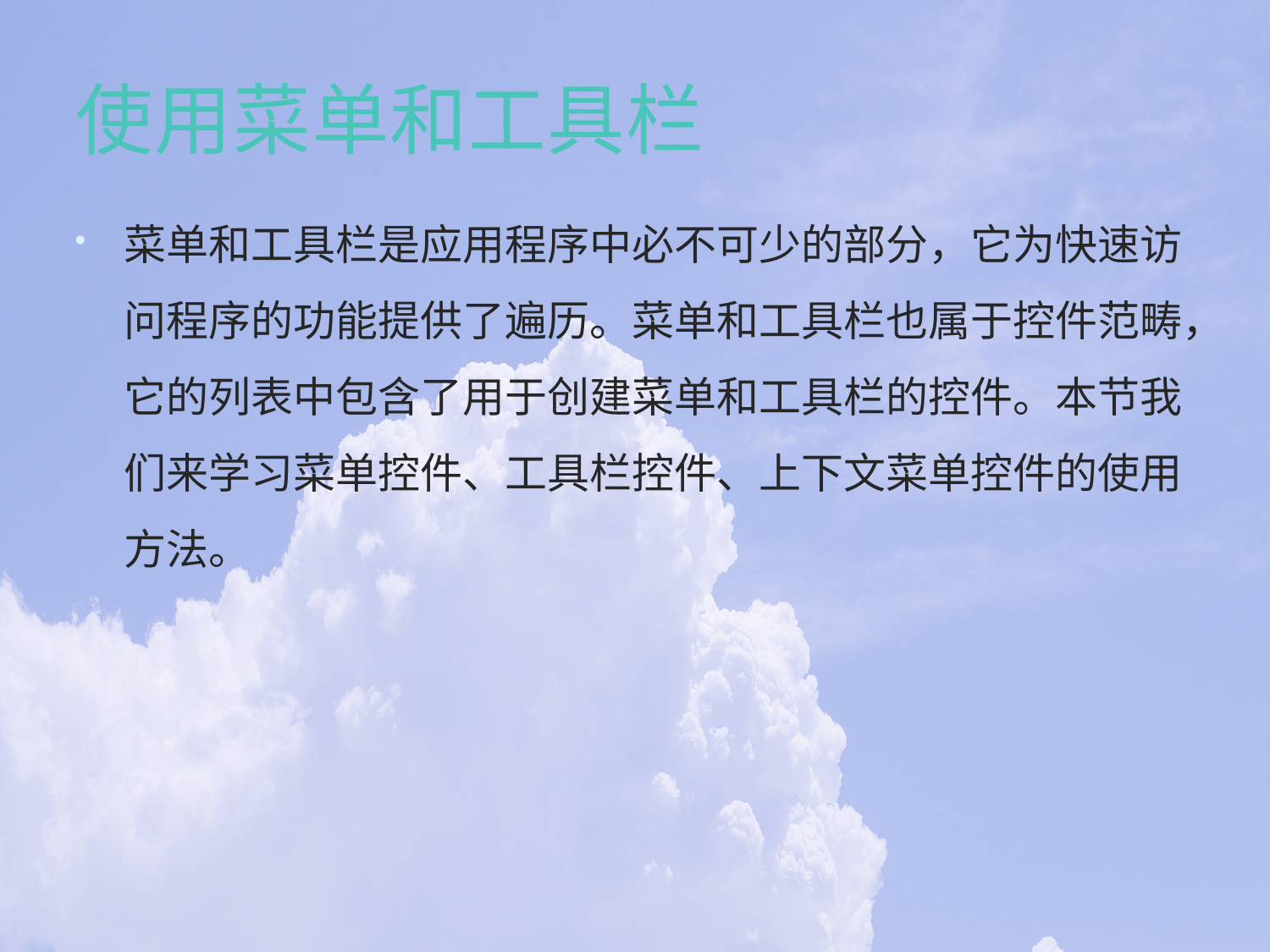

# 使用菜单和工具栏
菜单和工具栏是应用程序中必不可少的部分，它为快速访问程序的功能提供了遍历。菜单和工具栏也属于控件范畴，它的列表中包含了用于创建菜单和工具栏的控件。本节我们来学习菜单控件、工具栏控件、上下文菜单控件的使用方法。